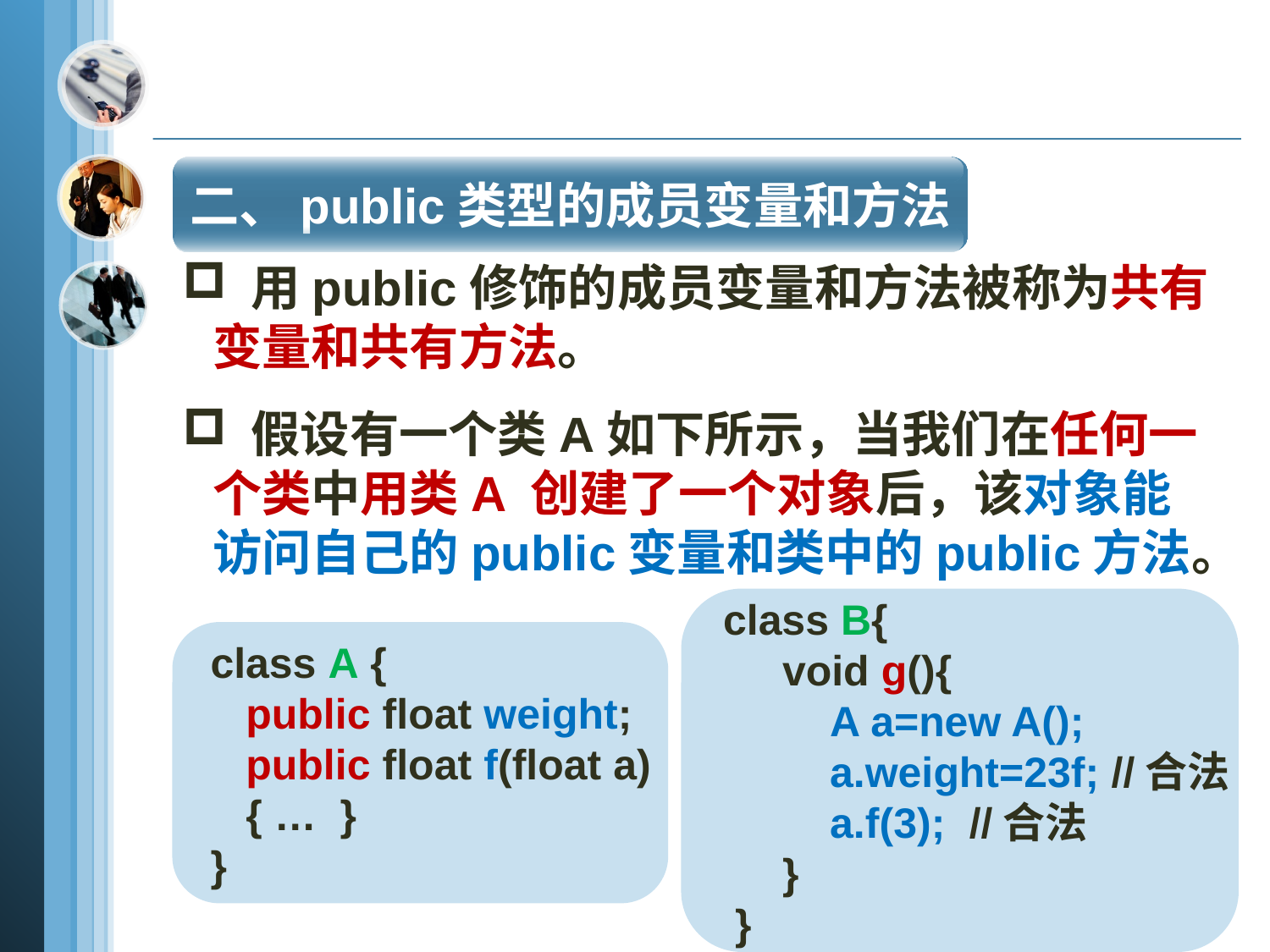

二、public类型的成员变量和方法

 用public修饰的成员变量和方法被称为共有变量和共有方法。
 假设有一个类A如下所示，当我们在任何一个类中用类A 创建了一个对象后，该对象能访问自己的public变量和类中的public方法。
 class B{
      void g(){
          A a=new A();
          a.weight=23f; //合法
          a.f(3);  //合法
      }
  }
 class A {
    public float weight;
    public float f(float a)
    { …  }
 }